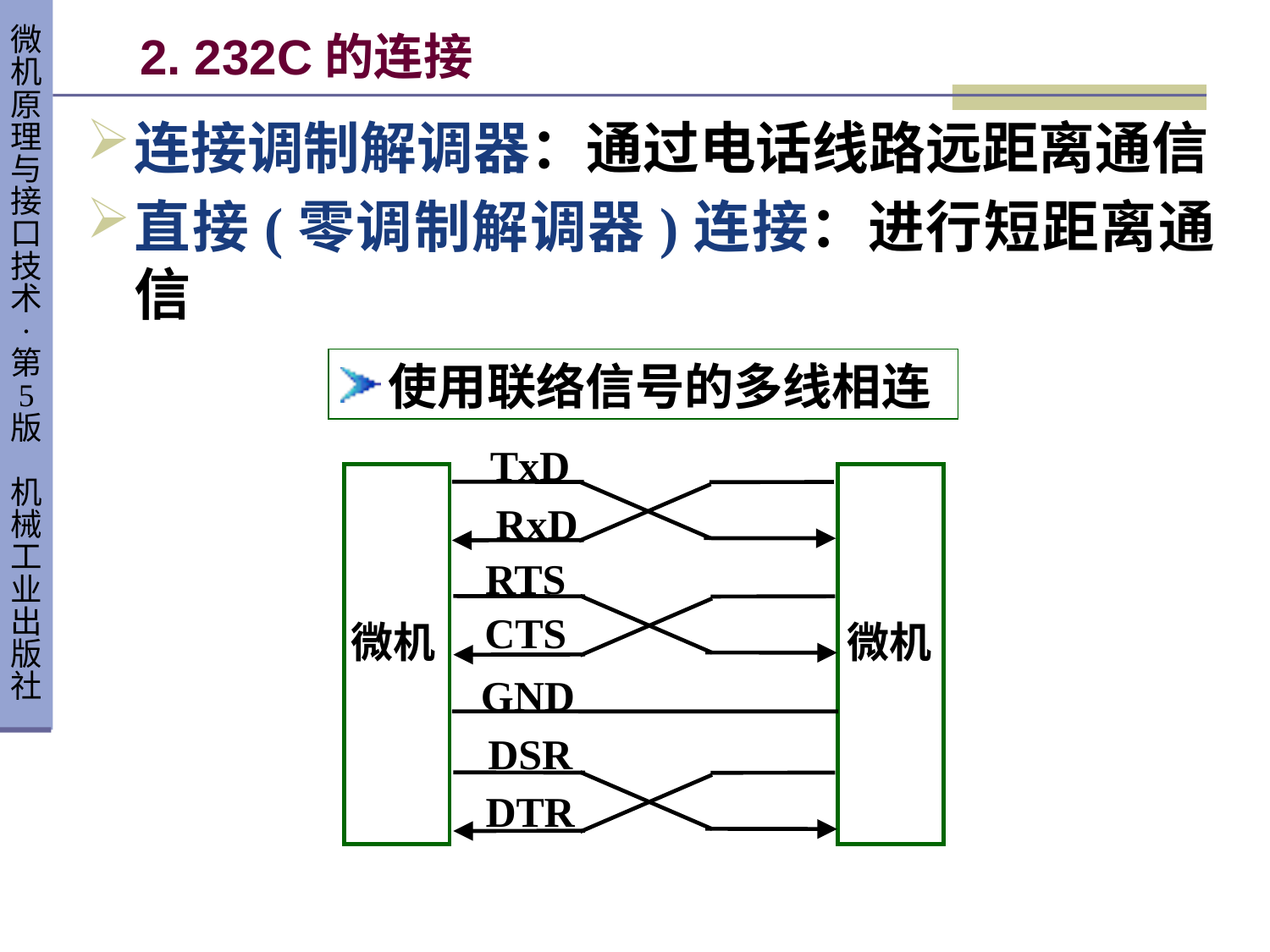

# 2. 232C的连接
连接调制解调器：通过电话线路远距离通信
直接(零调制解调器)连接：进行短距离通信
使用联络信号的多线相连
TxD

RxD
RTS

CTS
微机
微机
GND

DSR

DTR